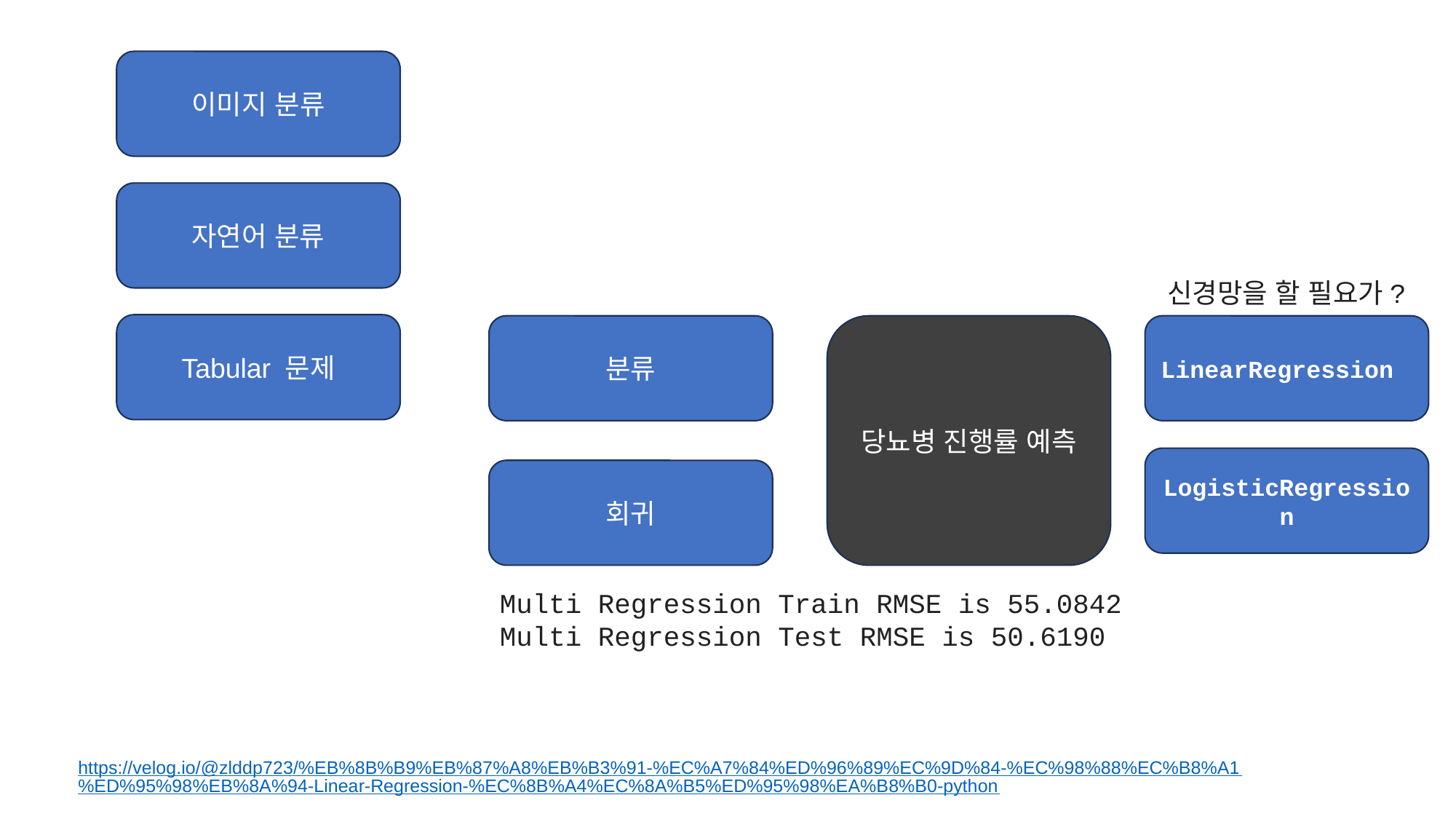

이미지 분류
자연어 분류
신경망을 할 필요가?
Tabular 문제
당뇨병 진행률 예측
분류
LinearRegression
LogisticRegression
회귀
Multi Regression Train RMSE is 55.0842 Multi Regression Test RMSE is 50.6190
https://velog.io/@zlddp723/%EB%8B%B9%EB%87%A8%EB%B3%91-%EC%A7%84%ED%96%89%EC%9D%84-%EC%98%88%EC%B8%A1%ED%95%98%EB%8A%94-Linear-Regression-%EC%8B%A4%EC%8A%B5%ED%95%98%EA%B8%B0-python